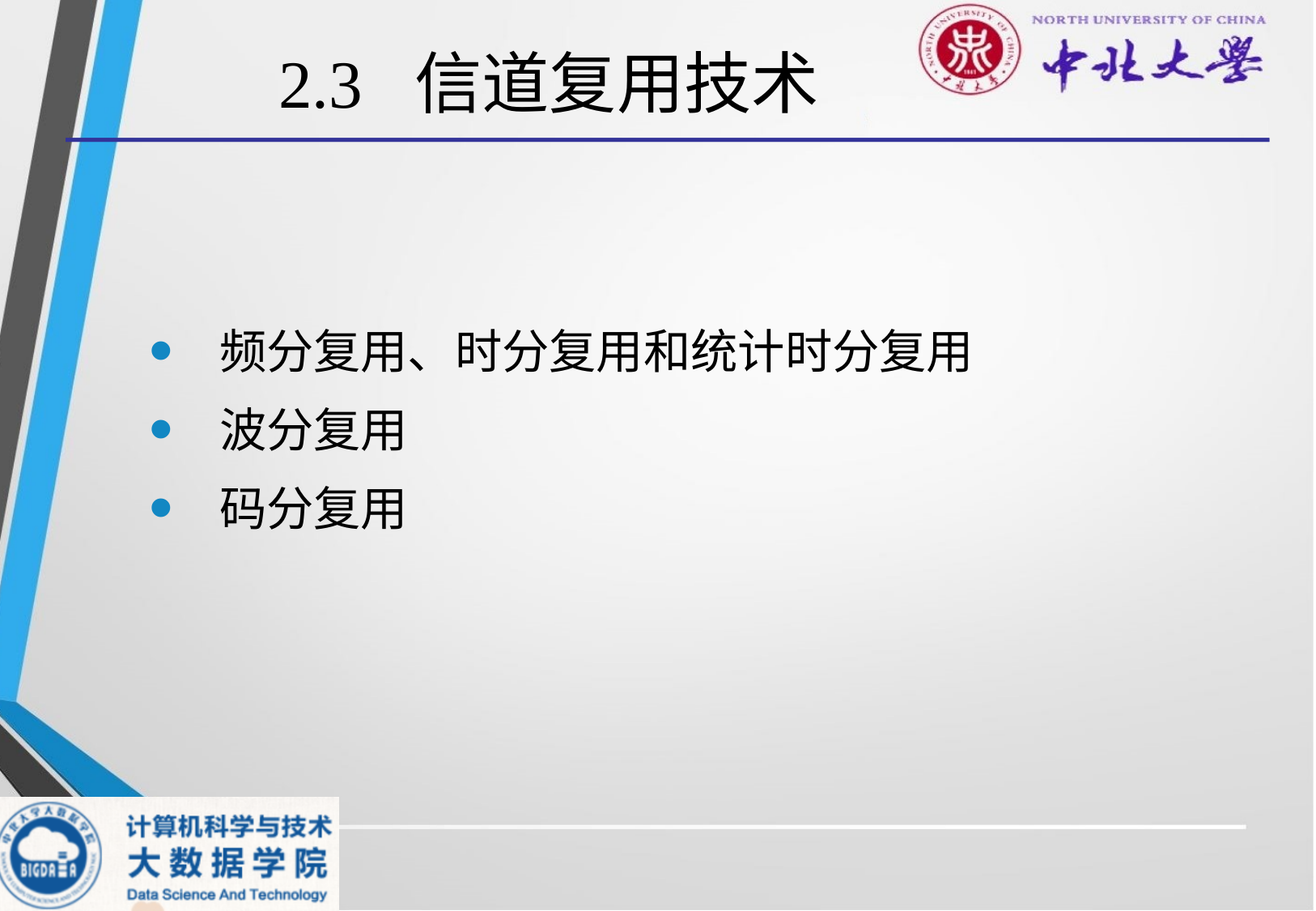

# 2.3  信道复用技术
  频分复用、时分复用和统计时分复用
  波分复用
  码分复用
3